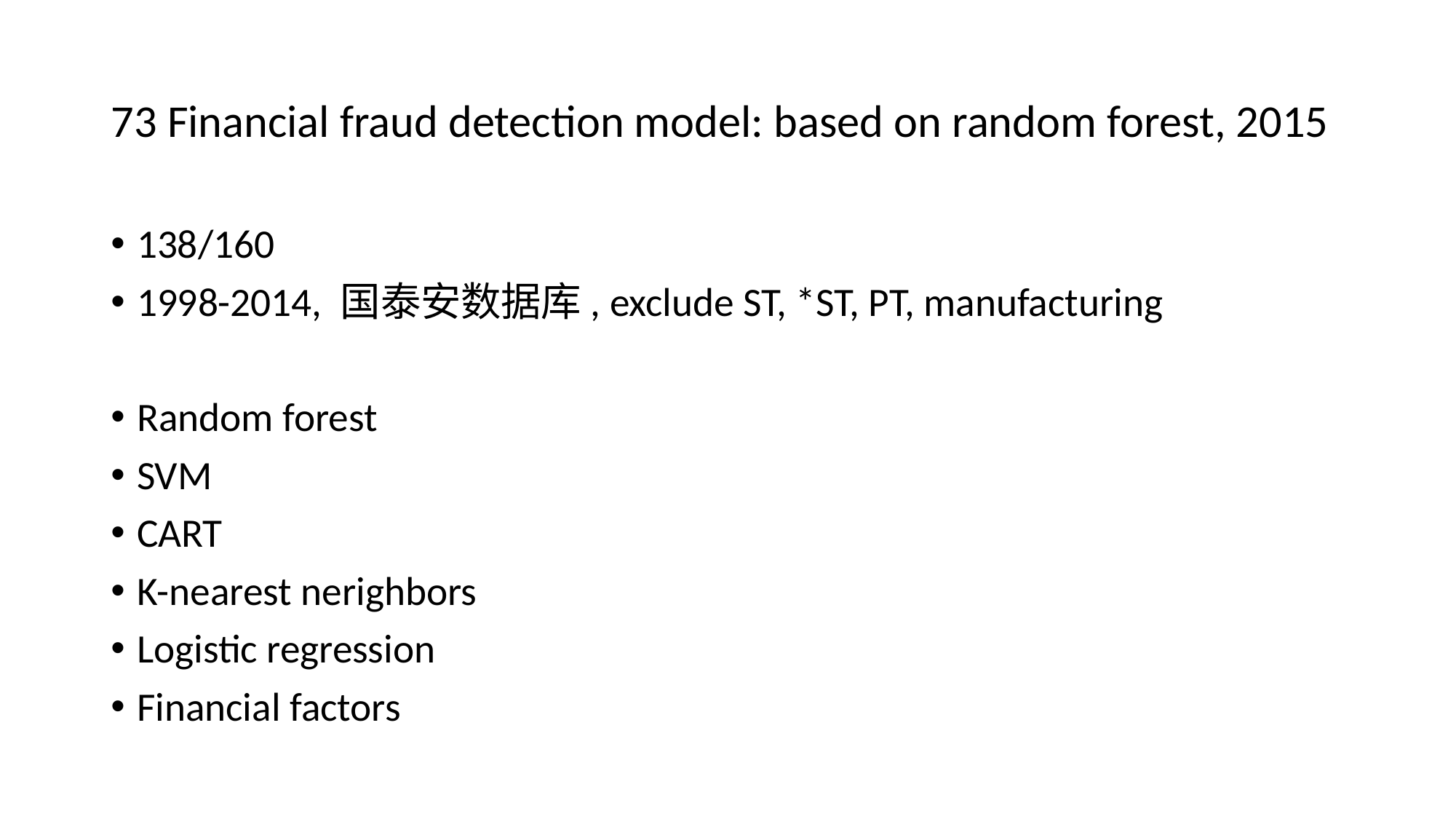

# 73 Financial fraud detection model: based on random forest, 2015
138/160
1998-2014, 国泰安数据库, exclude ST, *ST, PT, manufacturing

Random forest
SVM
CART
K-nearest nerighbors
Logistic regression
Financial factors